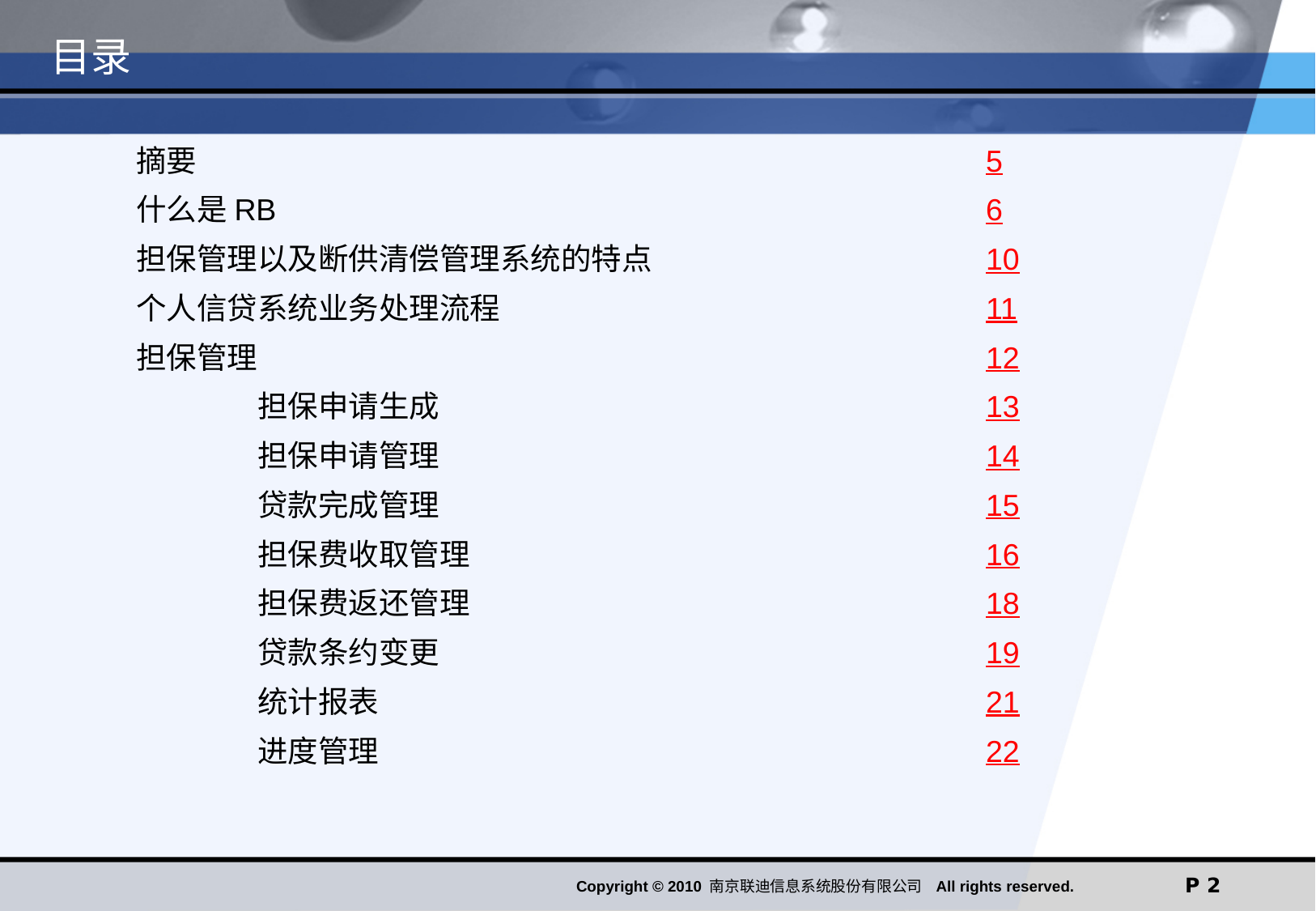

# 目录
摘要							5
什么是RB						6
担保管理以及断供清偿管理系统的特点			10
个人信贷系统业务处理流程				11
担保管理						12
	担保申请生成					13
	担保申请管理					14
	贷款完成管理					15
	担保费收取管理					16
	担保费返还管理					18
	贷款条约变更					19
	统计报表					21
	进度管理					22